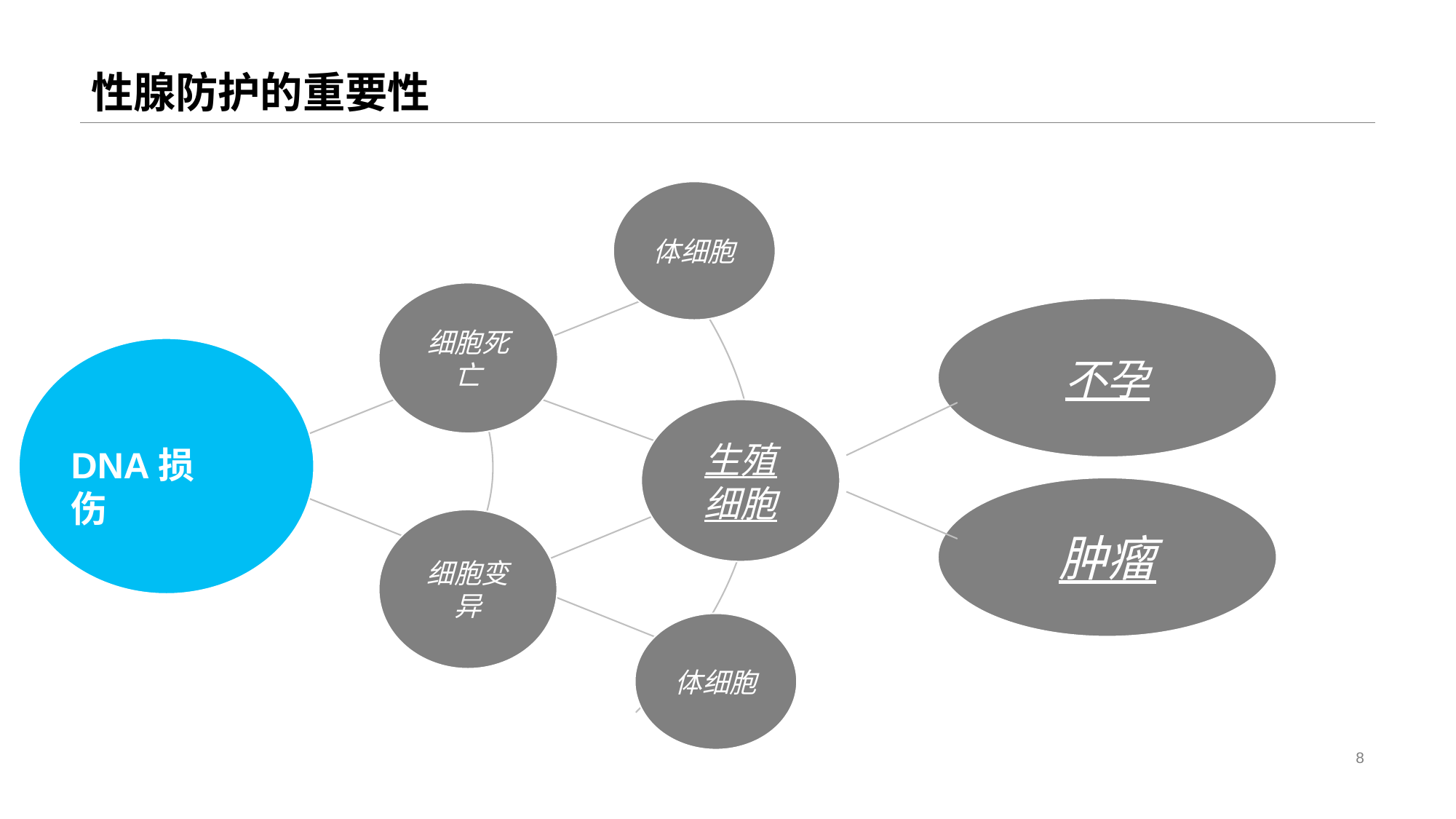

# 性腺防护的重要性
体细胞

细胞死亡
不孕

生殖
细胞
细胞变异
体细胞
肿瘤

DNA损伤

8